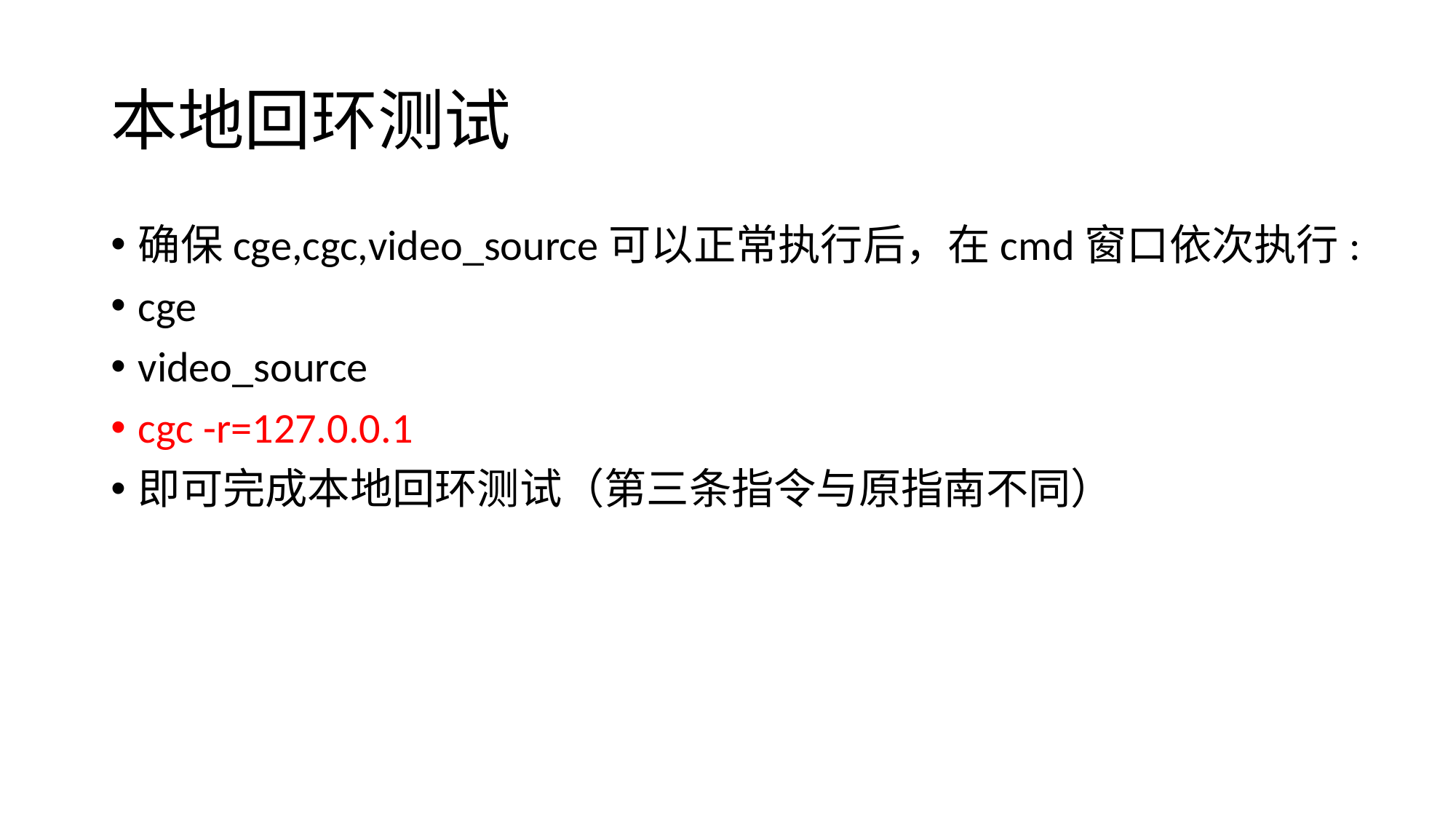

# 本地回环测试
确保cge,cgc,video_source可以正常执行后，在cmd窗口依次执行:
cge
video_source
cgc -r=127.0.0.1
即可完成本地回环测试（第三条指令与原指南不同）